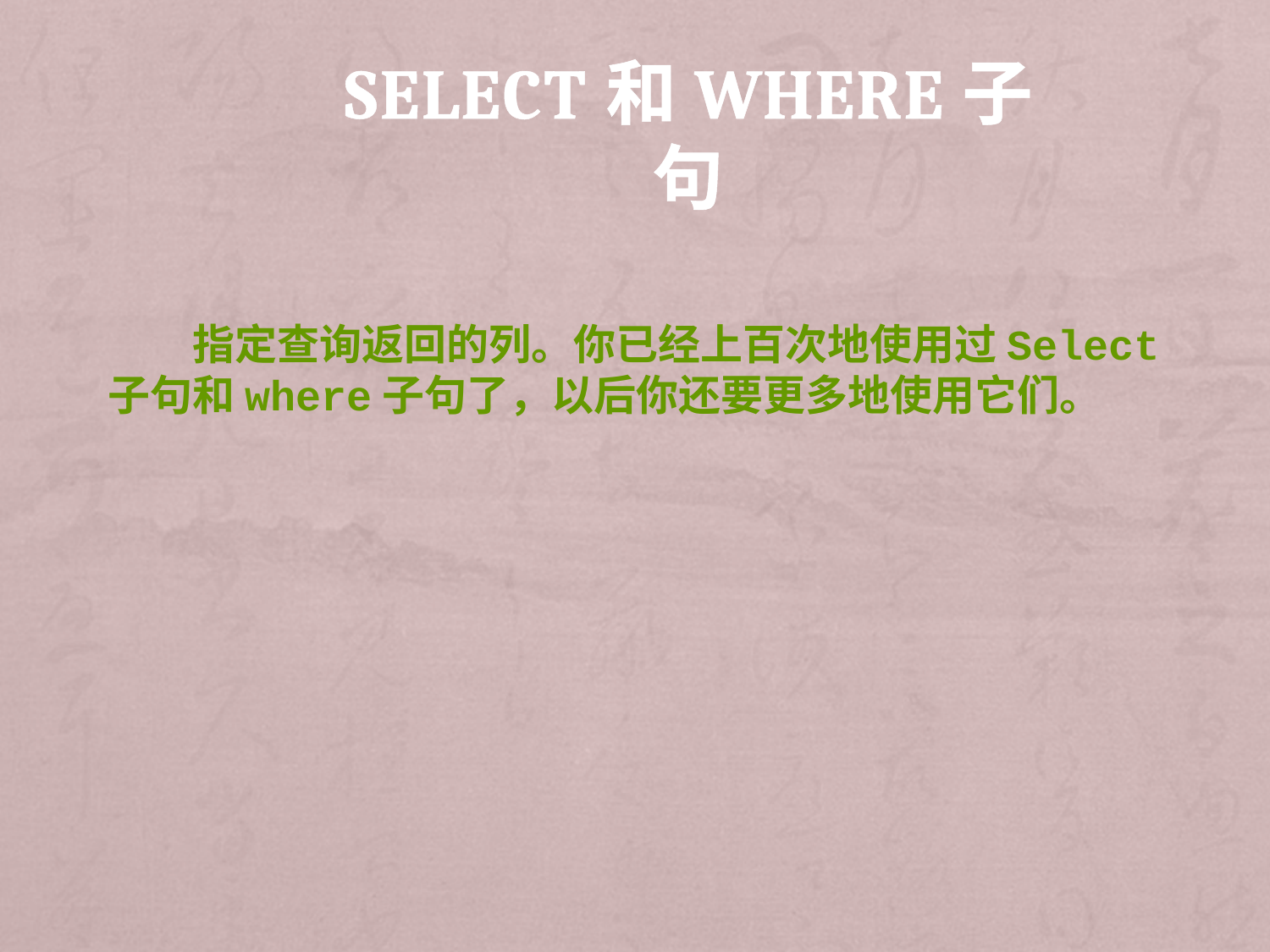

# Select和where子句
　　指定查询返回的列。你已经上百次地使用过Select子句和where子句了，以后你还要更多地使用它们。